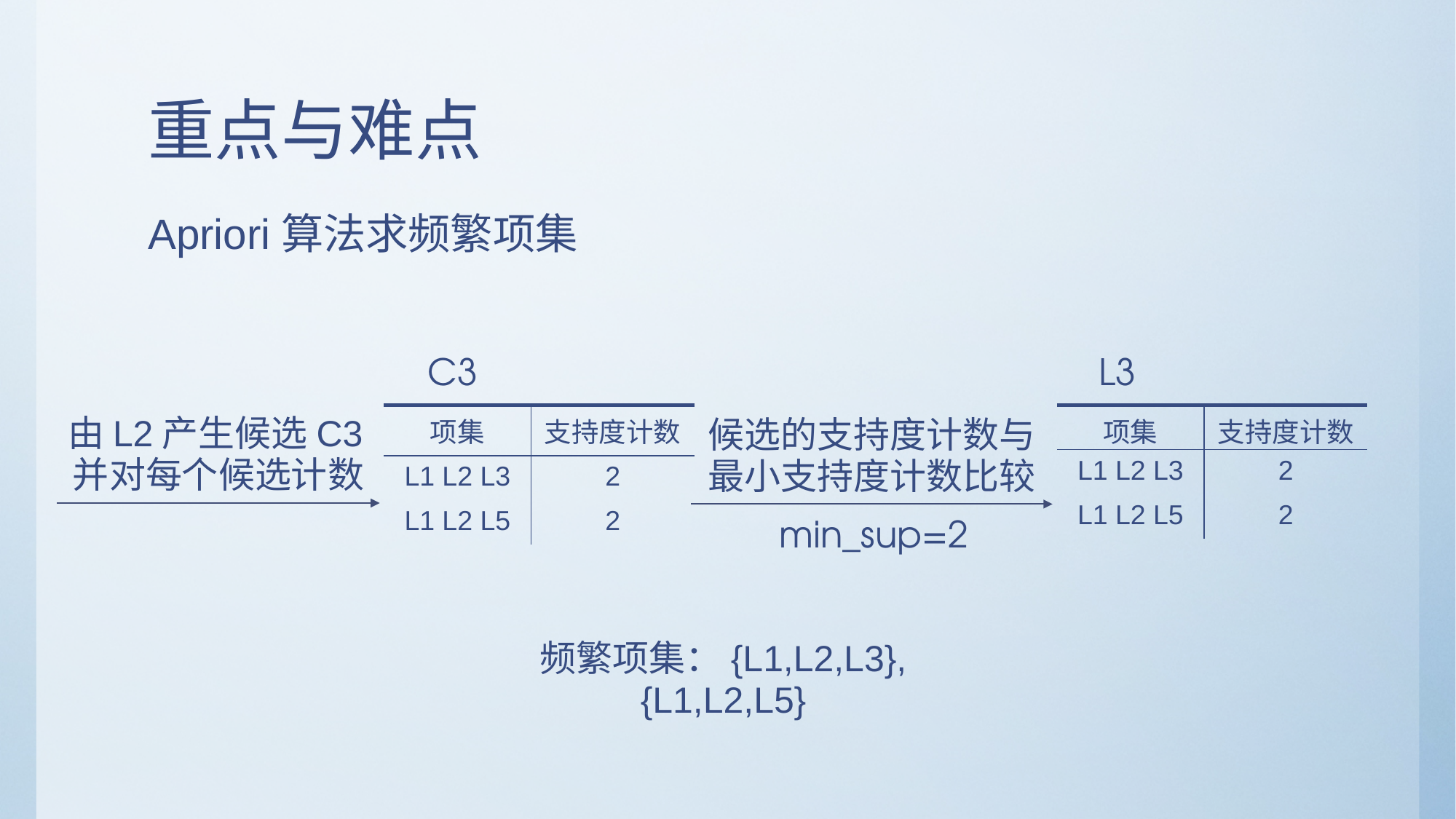

# 重点与难点
Apriori算法求频繁项集
C3
L3
| 项集 | 支持度计数 |
| --- | --- |
| L1 L2 L3 | 2 |
| L1 L2 L5 | 2 |
| 项集 | 支持度计数 |
| --- | --- |
| L1 L2 L3 | 2 |
| L1 L2 L5 | 2 |
由L2产生候选C3并对每个候选计数
候选的支持度计数与最小支持度计数比较
min_sup=2
频繁项集：{L1,L2,L3},{L1,L2,L5}